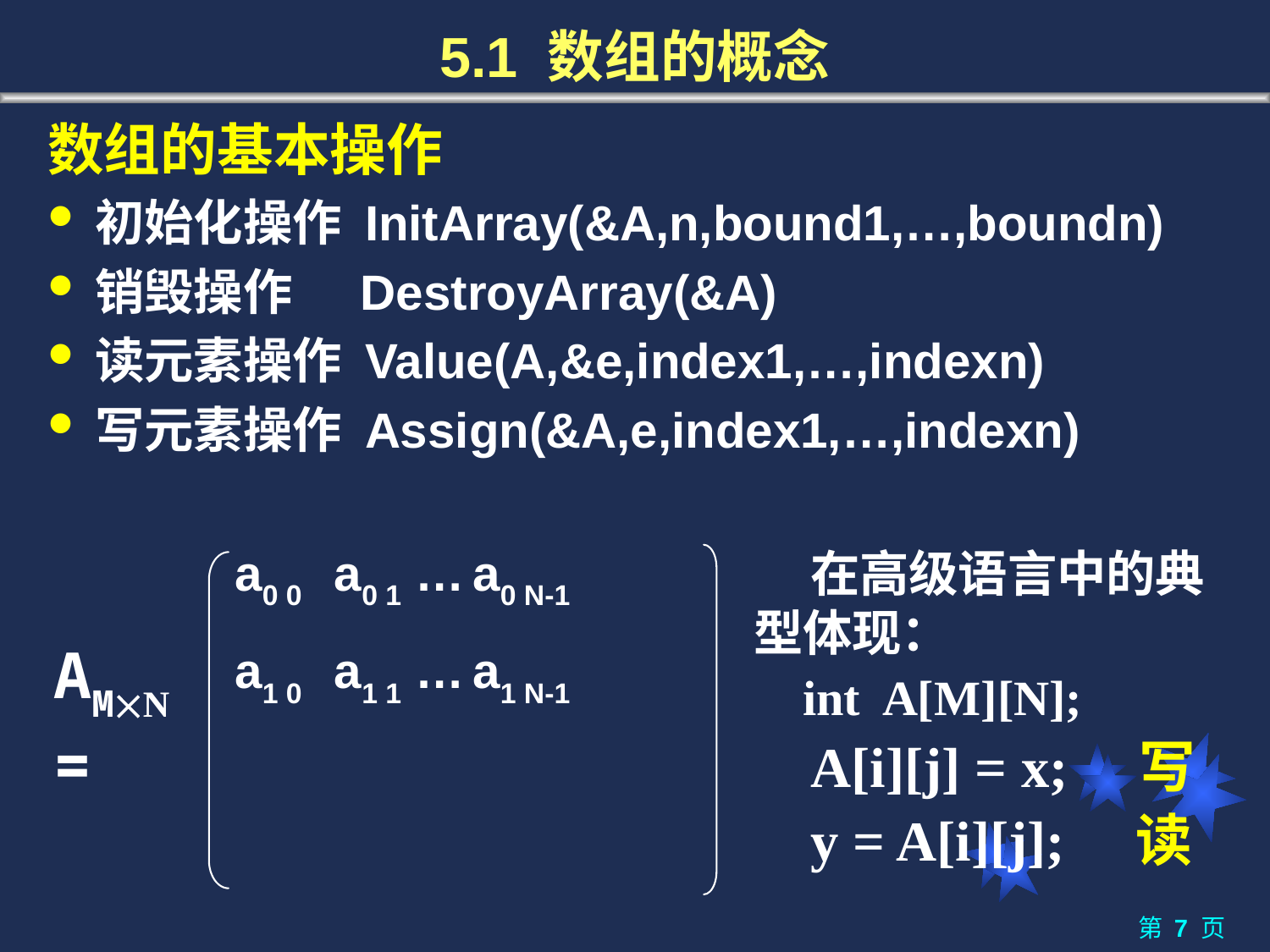

# 5.1 数组的概念
数组的基本操作
初始化操作 InitArray(&A,n,bound1,…,boundn)
销毁操作     DestroyArray(&A)
读元素操作 Value(A,&e,index1,…,indexn)
写元素操作 Assign(&A,e,index1,…,indexn)
a0 0    a0 1 … a0 N-1
a1 0    a1 1 … a1 N-1

aM-1 0 aM-1 1… aM-1 N-1

AM×N=
    在高级语言中的典型体现：
    int  A[M][N];
    A[i][j] = x;    写
    y = A[i][j];    读
第 7 页